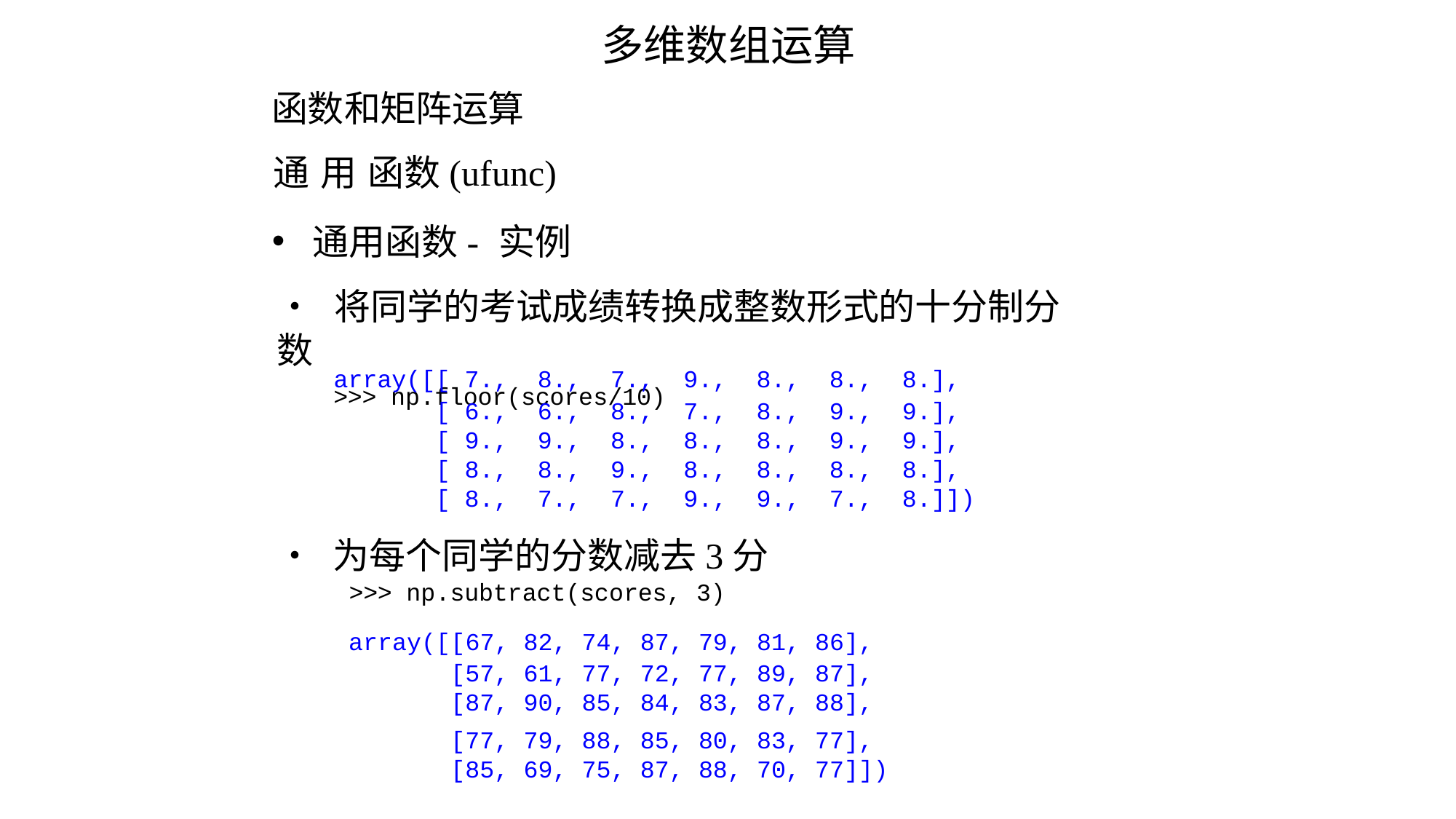

多维数组运算

函数和矩阵运算
通用函数(ufunc)
# 通用函数-实例
• 将同学的考试成绩转换成整数形式的十分制分数

>>> np.floor(scores/10)
| array([[ | 7., | 8., | 7., | 9., | 8., | 8., | 8.], |
| --- | --- | --- | --- | --- | --- | --- | --- |
| [ | 6., | 6., | 8., | 7., | 8., | 9., | 9.], |
| [ | 9., | 9., | 8., | 8., | 8., | 9., | 9.], |
| [ | 8., | 8., | 9., | 8., | 8., | 8., | 8.], |
| [ | 8., | 7., | 7., | 9., | 9., | 7., | 8.]]) |
• 为每个同学的分数减去3分
     >>> np.subtract(scores, 3)
| array([[67, | 82, | 74, | 87, | 79, | 81, | 86], |
| --- | --- | --- | --- | --- | --- | --- |
| [57, | 61, | 77, | 72, | 77, | 89, | 87], |
| [87, | 90, | 85, | 84, | 83, | 87, | 88], |
| [77, | 79, | 88, | 85, | 80, | 83, | 77], |
| [85, | 69, | 75, | 87, | 88, | 70, | 77]]) |